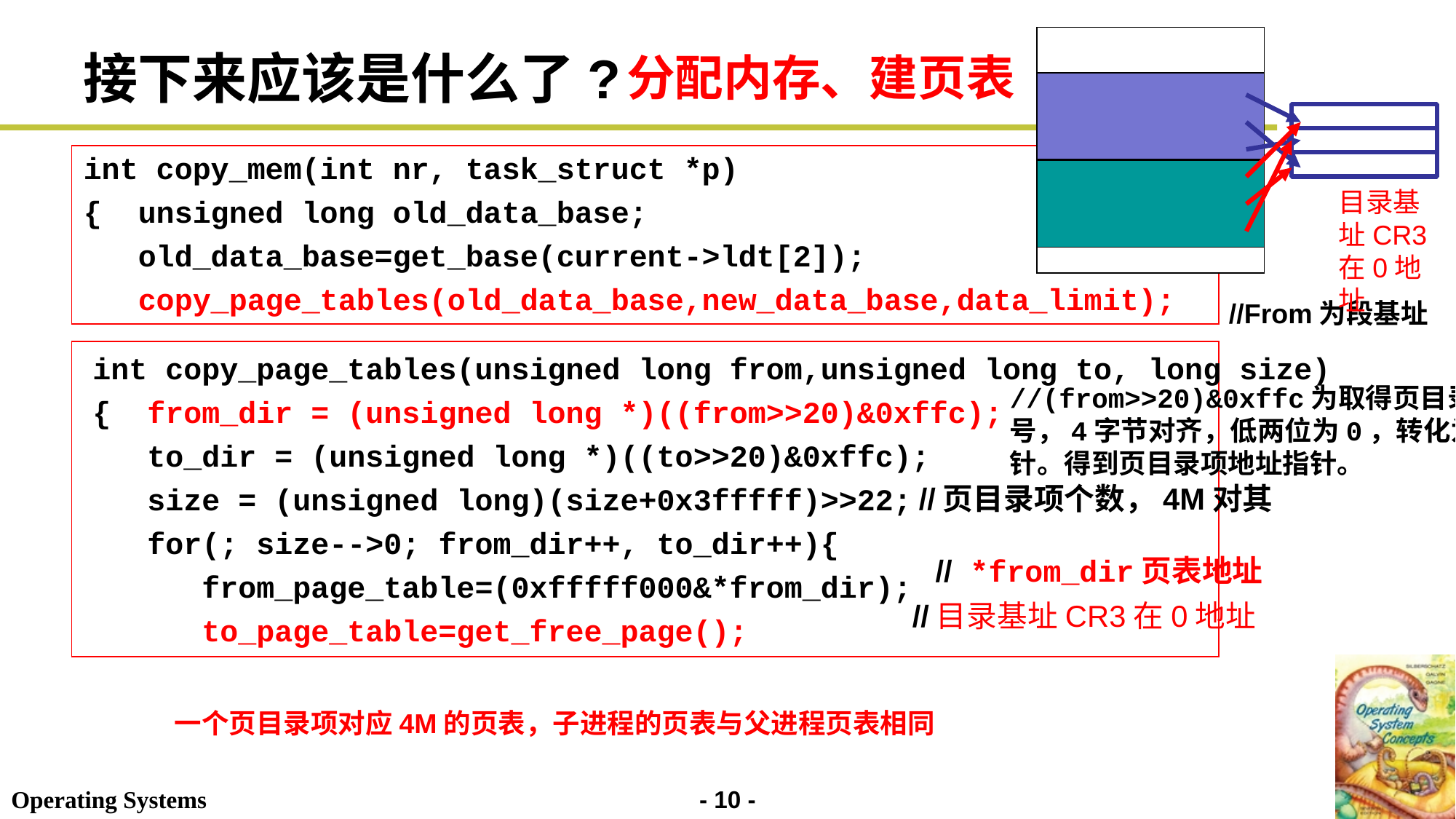

接下来应该是什么了?
分配内存、建页表
int copy_mem(int nr, task_struct *p)
{  unsigned long old_data_base;
   old_data_base=get_base(current->ldt[2]);
   copy_page_tables(old_data_base,new_data_base,data_limit);

目录基址CR3在0地址
//From为段基址
int copy_page_tables(unsigned long from,unsigned long to, long size)
{  from_dir = (unsigned long *)((from>>20)&0xffc);
   to_dir = (unsigned long *)((to>>20)&0xffc);
   size = (unsigned long)(size+0x3fffff)>>22;
   for(; size-->0; from_dir++, to_dir++){
      from_page_table=(0xfffff000&*from_dir);
      to_page_table=get_free_page();

//(from>>20)&0xffc为取得页目录号，4字节对齐，低两位为0，转化为指针。得到页目录项地址指针。
//页目录项个数，4M对其
// *from_dir页表地址
//目录基址CR3在0地址
一个页目录项对应4M的页表，子进程的页表与父进程页表相同